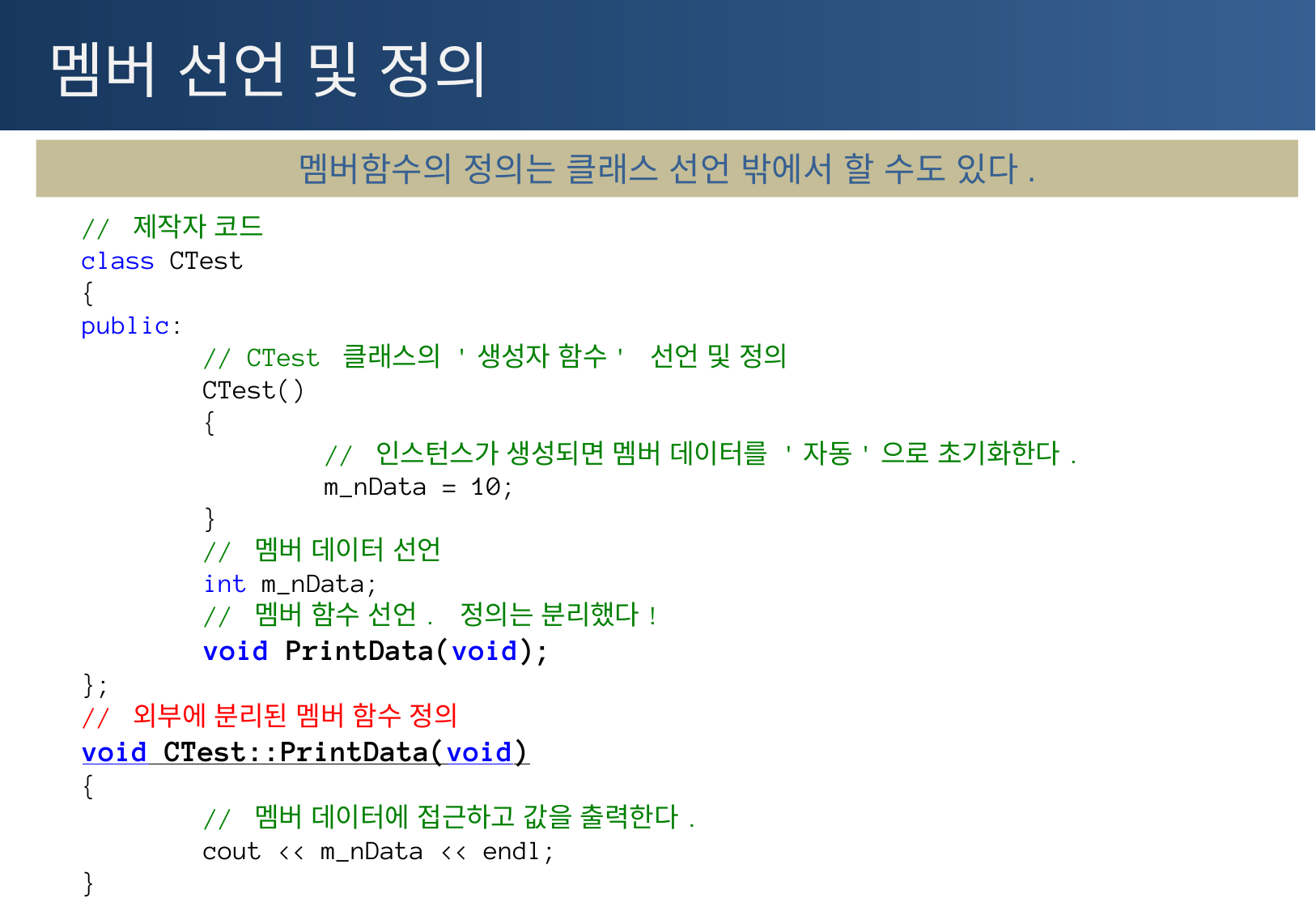

# 멤버 선언 및 정의
멤버함수의 정의는 클래스 선언 밖에서 할 수도 있다.
// 제작자 코드
class CTest
{
public:
	// CTest 클래스의 '생성자 함수' 선언 및 정의
	CTest()
	{
		// 인스턴스가 생성되면 멤버 데이터를 '자동'으로 초기화한다.
		m_nData = 10;
	}
	// 멤버 데이터 선언
	int m_nData;
	// 멤버 함수 선언. 정의는 분리했다!
	void PrintData(void);
};
// 외부에 분리된 멤버 함수 정의
void CTest::PrintData(void)
{
	// 멤버 데이터에 접근하고 값을 출력한다.
	cout << m_nData << endl;
}